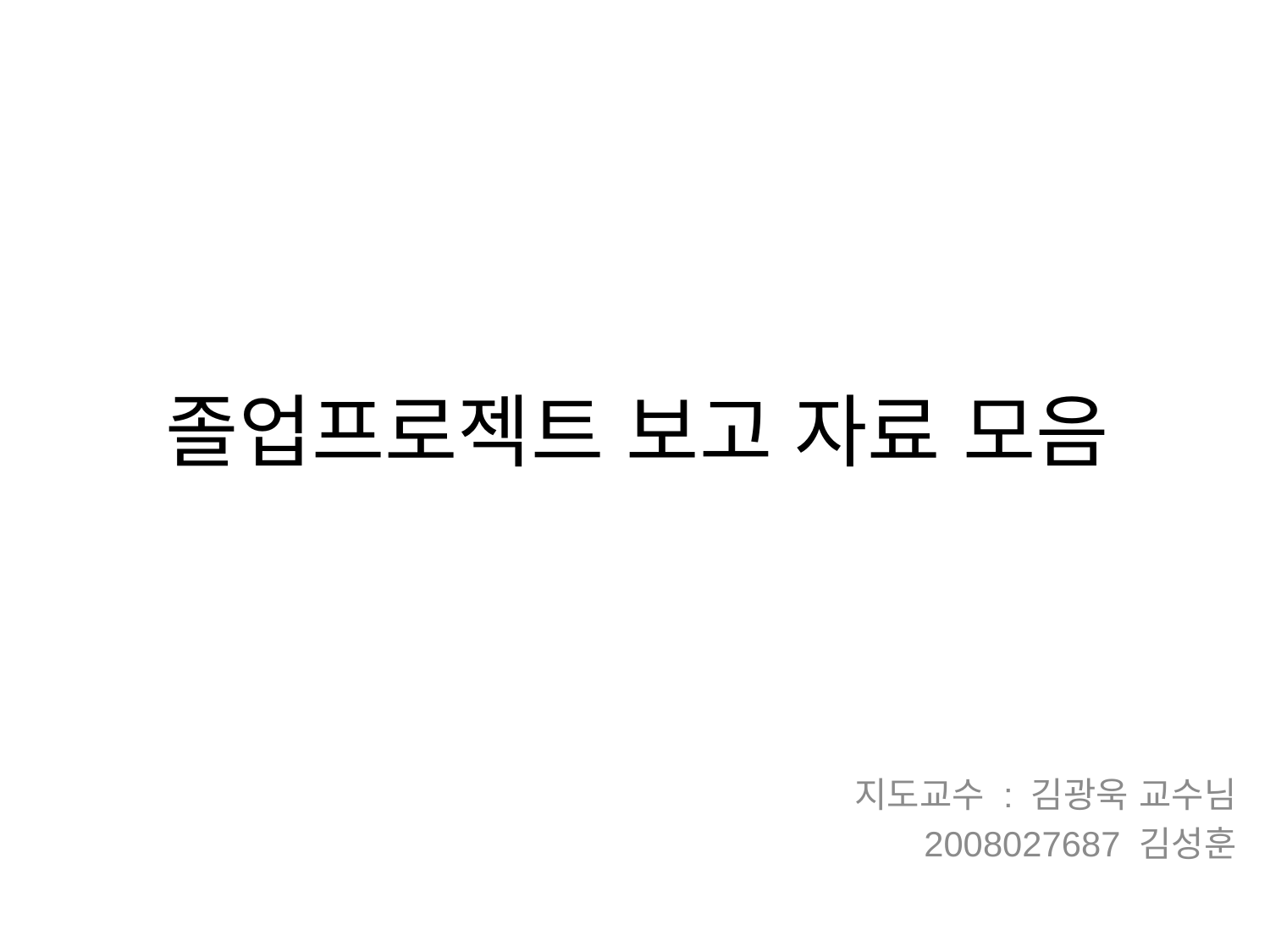

# 졸업프로젝트 보고 자료 모음
지도교수 : 김광욱 교수님
2008027687 김성훈